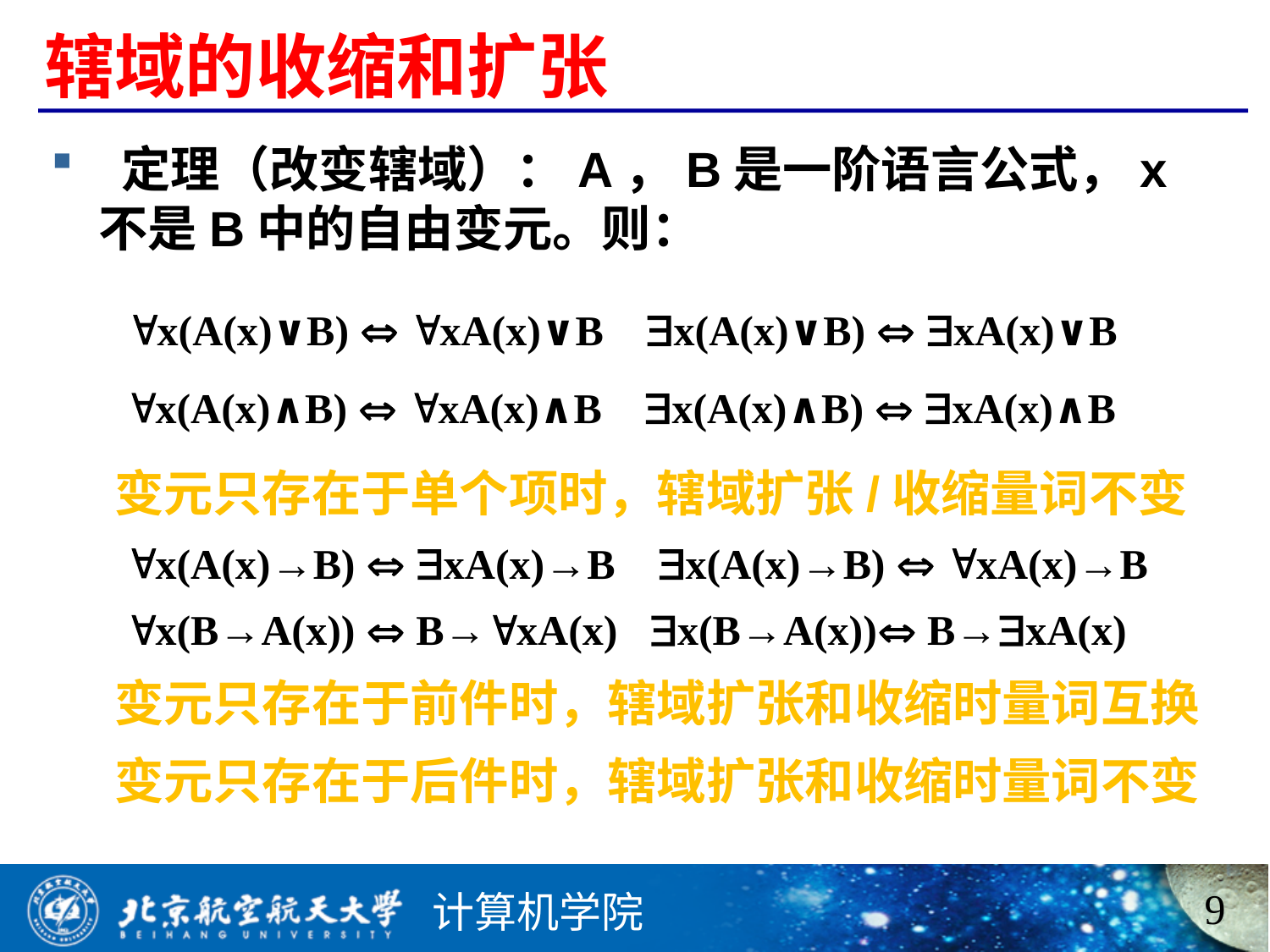

# 辖域的收缩和扩张
 定理（改变辖域）：A，B是一阶语言公式，x不是B中的自由变元。则：
 ∀x(A(x)∨B) ⇔ ∀xA(x)∨B    ∃x(A(x)∨B) ⇔ ∃xA(x)∨B
 ∀x(A(x)∧B) ⇔ ∀xA(x)∧B    ∃x(A(x)∧B) ⇔ ∃xA(x)∧B
变元只存在于单个项时，辖域扩张/收缩量词不变
 ∀x(A(x)→B) ⇔ ∃xA(x)→B    ∃x(A(x)→B) ⇔ ∀xA(x)→B
 ∀x(B→A(x)) ⇔ B→∀xA(x)   ∃x(B→A(x))⇔ B→∃xA(x)
变元只存在于前件时，辖域扩张和收缩时量词互换
变元只存在于后件时，辖域扩张和收缩时量词不变